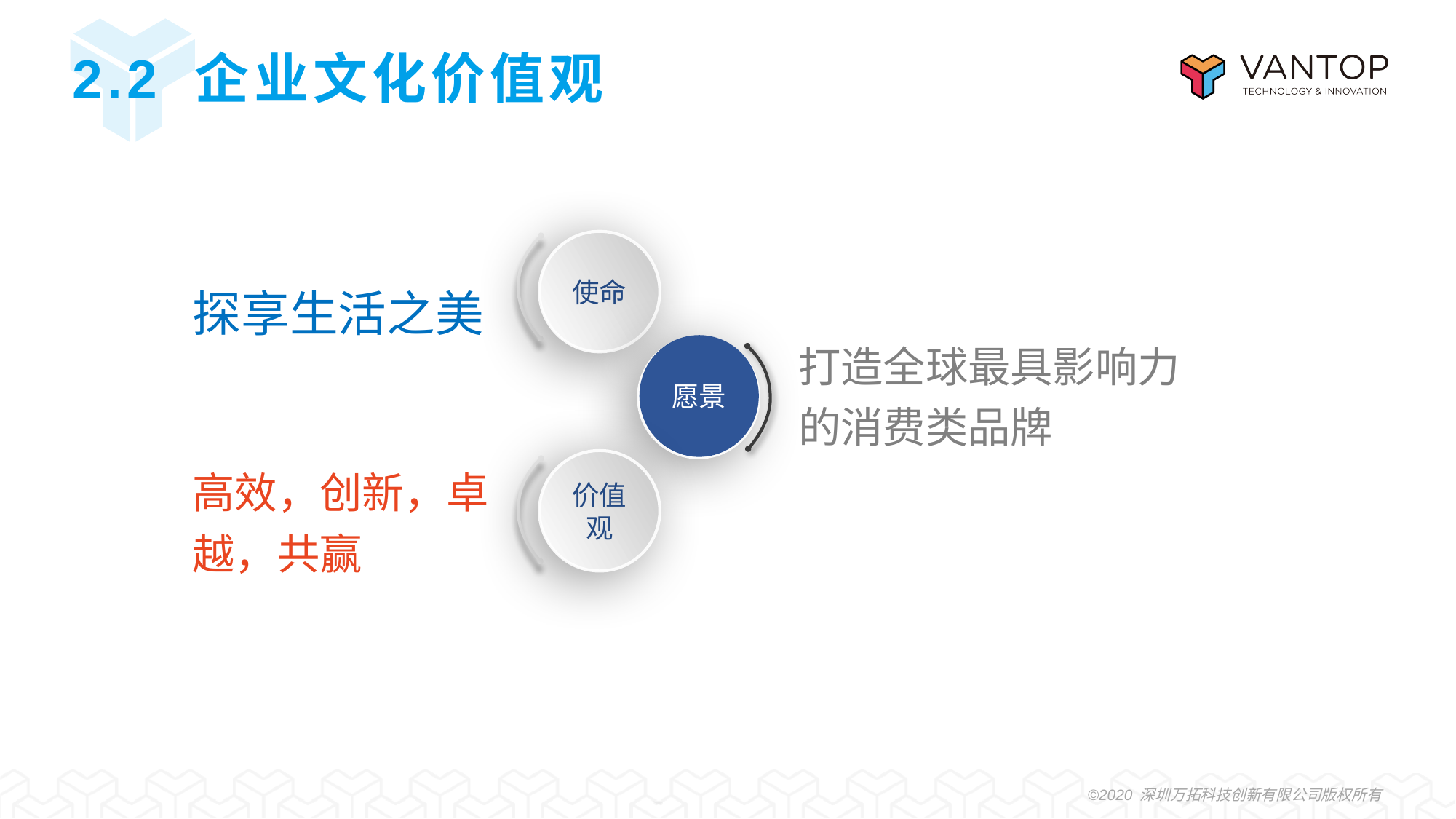

# 2.2 企业文化价值观
使命

探享生活之美
愿景

打造全球最具影响力的消费类品牌

价值观

高效，创新，卓越，共赢